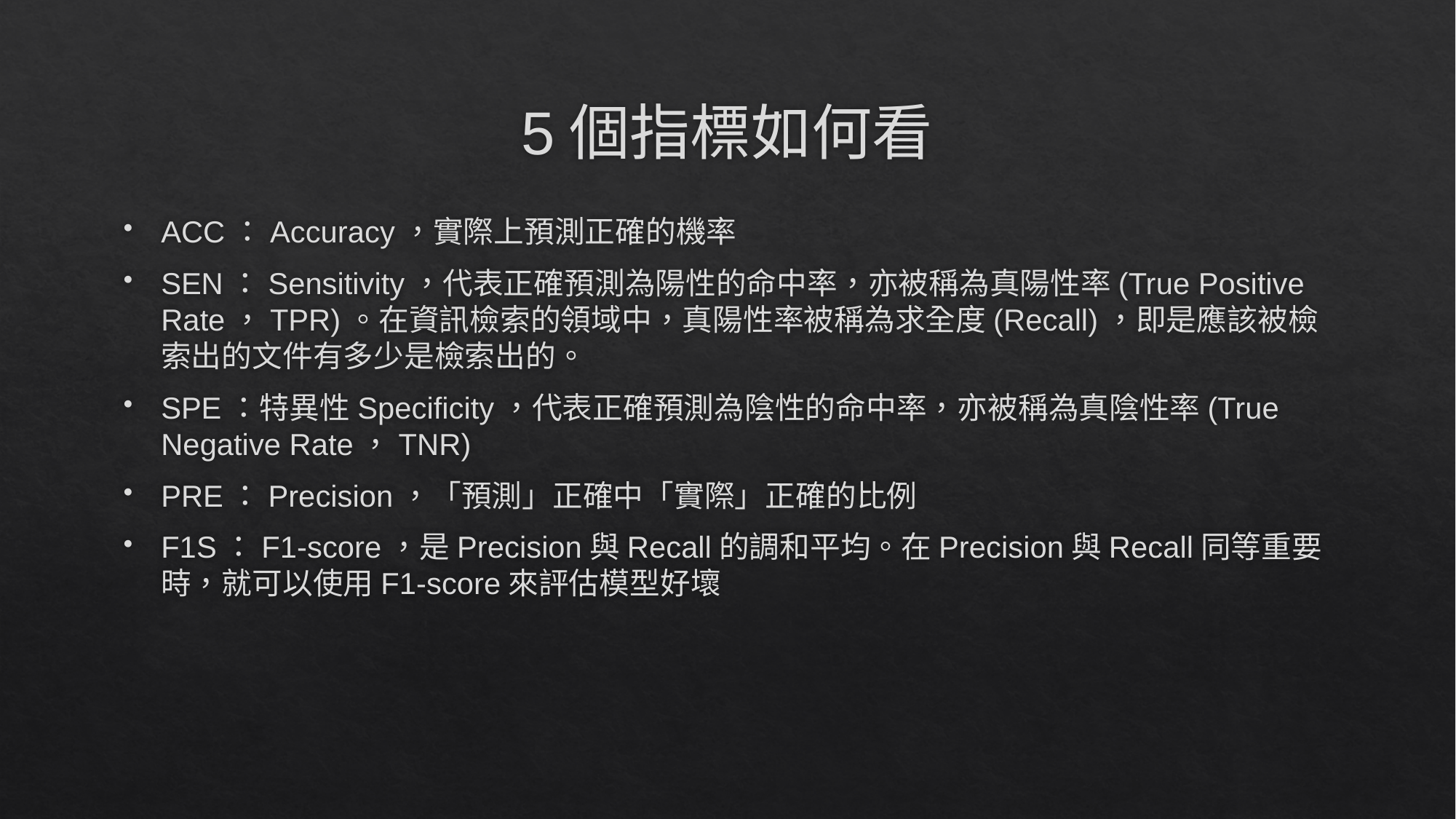

# 5個指標如何看
ACC：Accuracy，實際上預測正確的機率
SEN：Sensitivity，代表正確預測為陽性的命中率，亦被稱為真陽性率(True Positive Rate，TPR)。在資訊檢索的領域中，真陽性率被稱為求全度(Recall)，即是應該被檢索出的文件有多少是檢索出的。
SPE：特異性Specificity，代表正確預測為陰性的命中率，亦被稱為真陰性率(True Negative Rate，TNR)
PRE：Precision，「預測」正確中「實際」正確的比例
F1S：F1-score，是Precision與Recall的調和平均。在Precision與Recall同等重要時，就可以使用F1-score來評估模型好壞